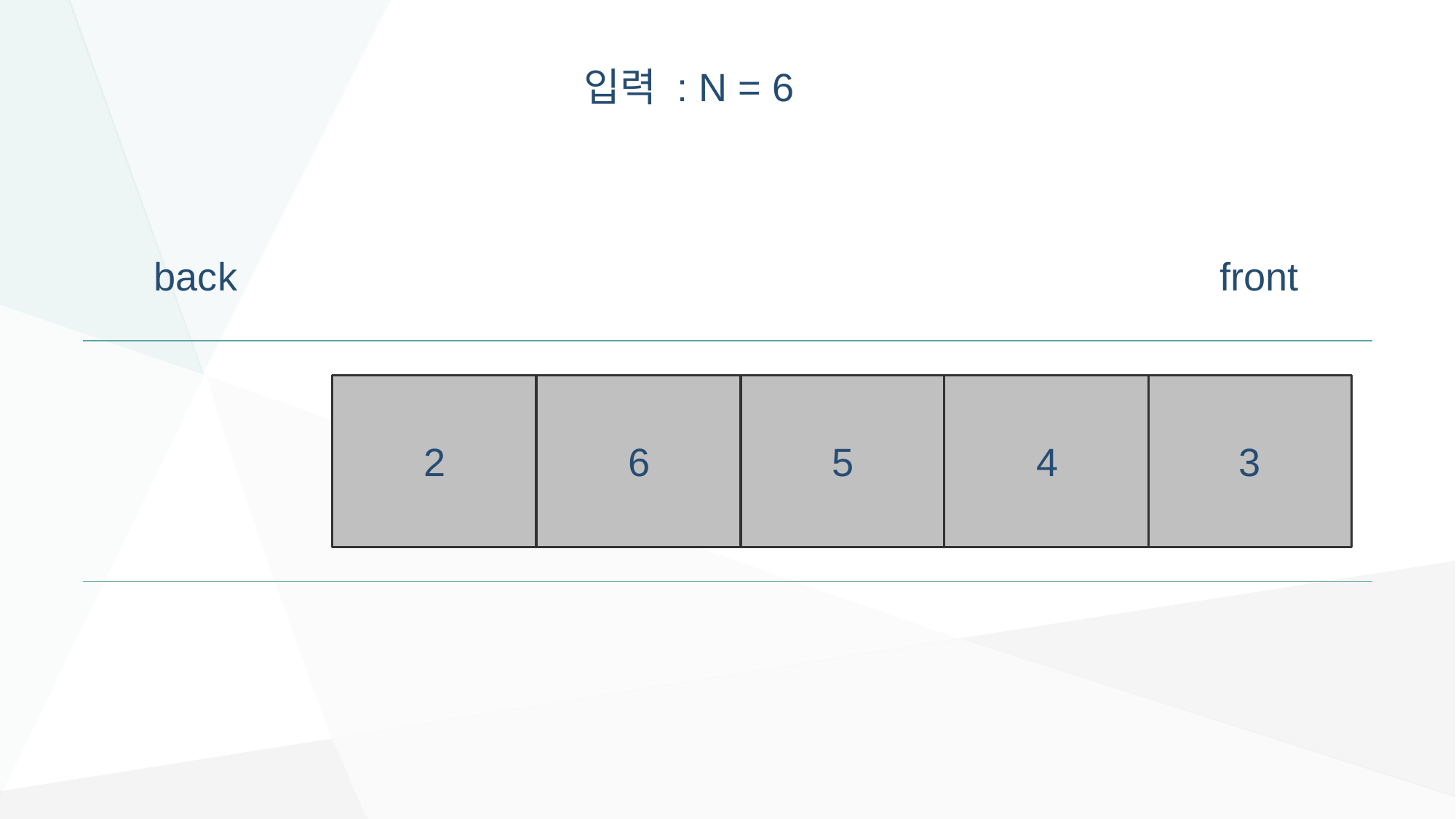

입력 : N = 6
back
front

 2
 6
 5
 4
 3